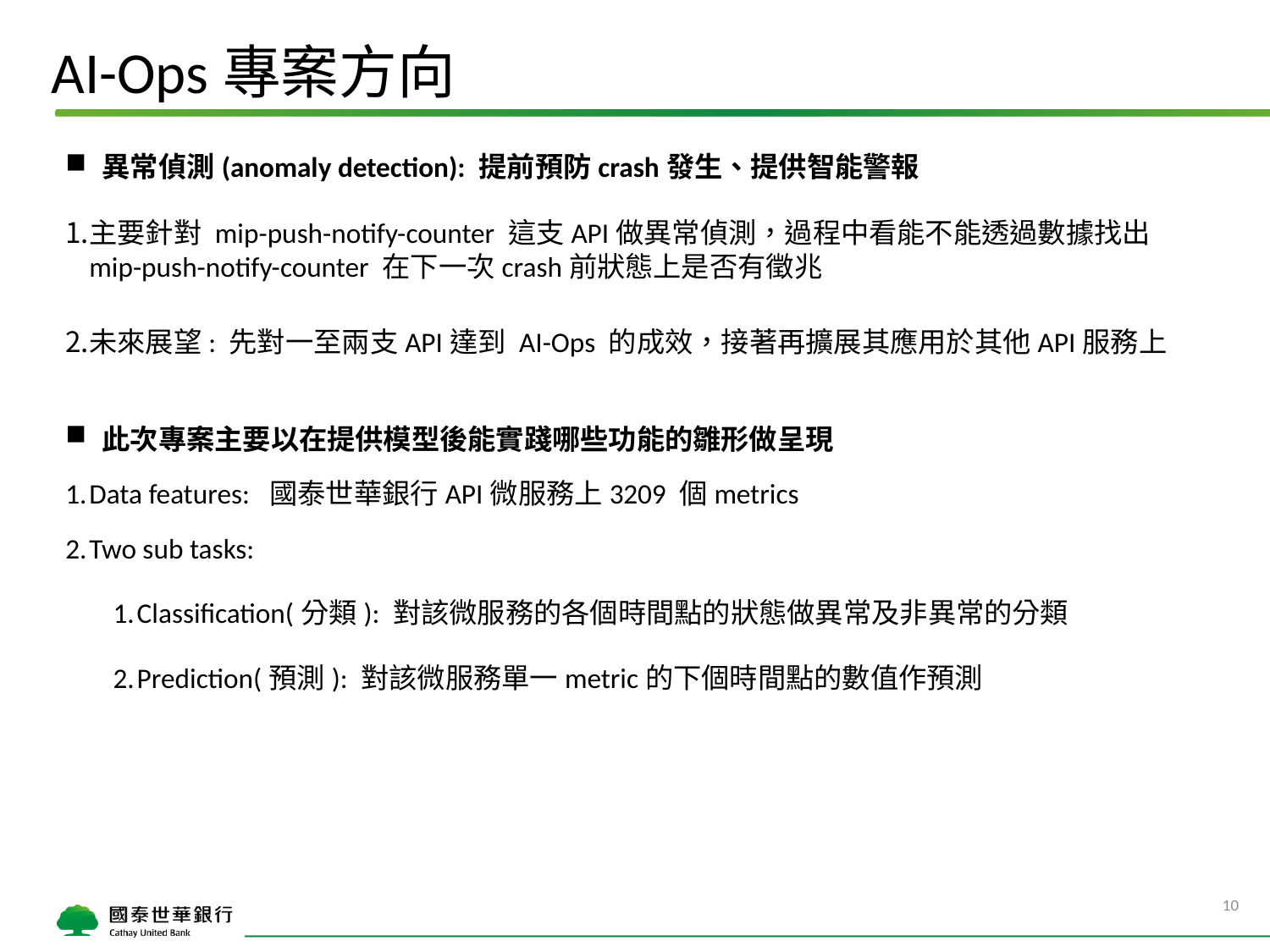

# AI-Ops專案方向
 異常偵測(anomaly detection): 提前預防crash發生、提供智能警報
主要針對 mip-push-notify-counter 這支API做異常偵測，過程中看能不能透過數據找出 mip-push-notify-counter 在下一次crash前狀態上是否有徵兆
未來展望: 先對一至兩支API達到 AI-Ops 的成效，接著再擴展其應用於其他API服務上
 此次專案主要以在提供模型後能實踐哪些功能的雛形做呈現
Data features:  國泰世華銀行API微服務上3209 個metrics
Two sub tasks:
Classification(分類): 對該微服務的各個時間點的狀態做異常及非異常的分類
Prediction(預測): 對該微服務單一metric的下個時間點的數值作預測
10